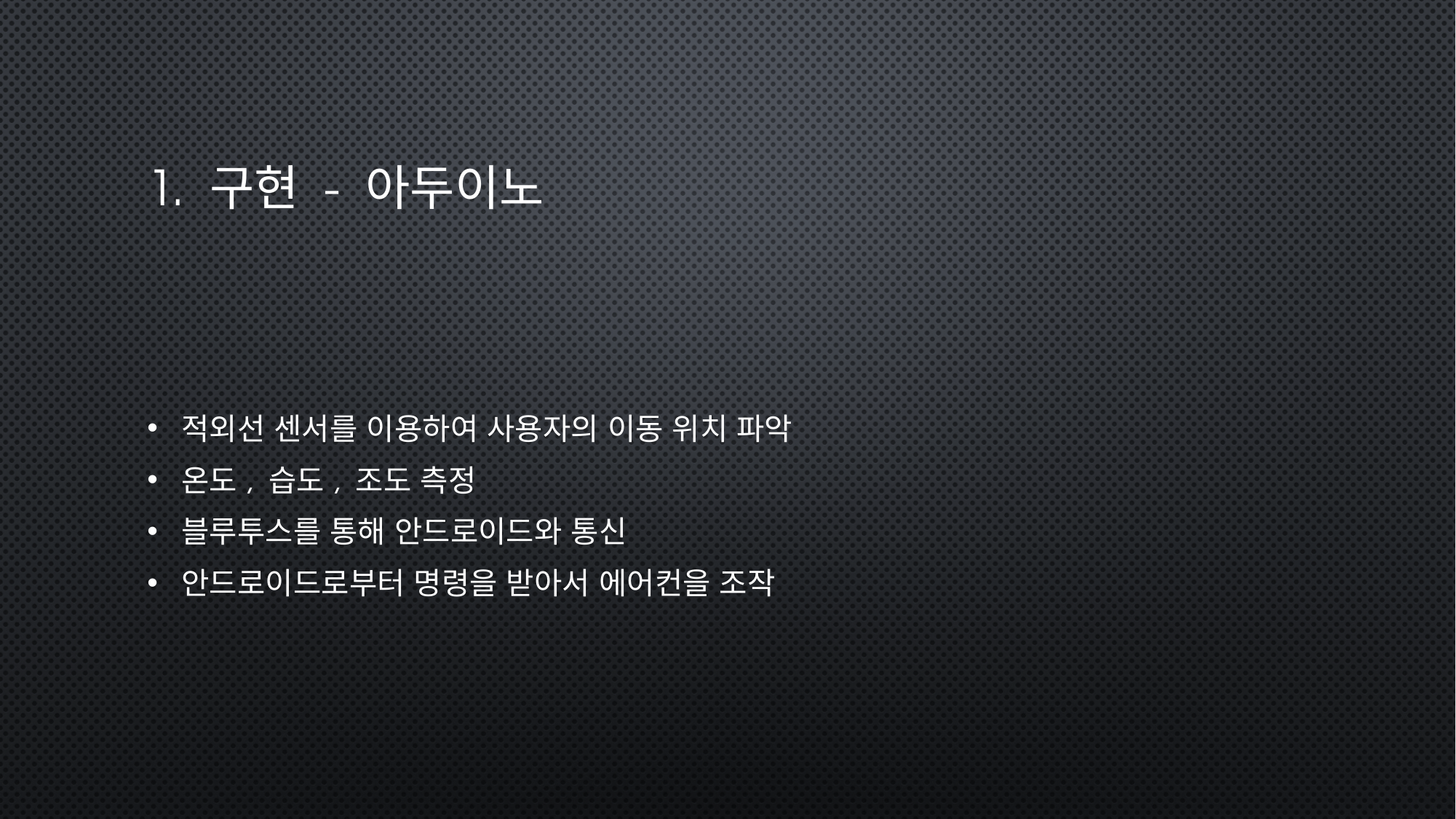

# 1. 구현 - 아두이노
적외선 센서를 이용하여 사용자의 이동 위치 파악
온도, 습도, 조도 측정
블루투스를 통해 안드로이드와 통신
안드로이드로부터 명령을 받아서 에어컨을 조작